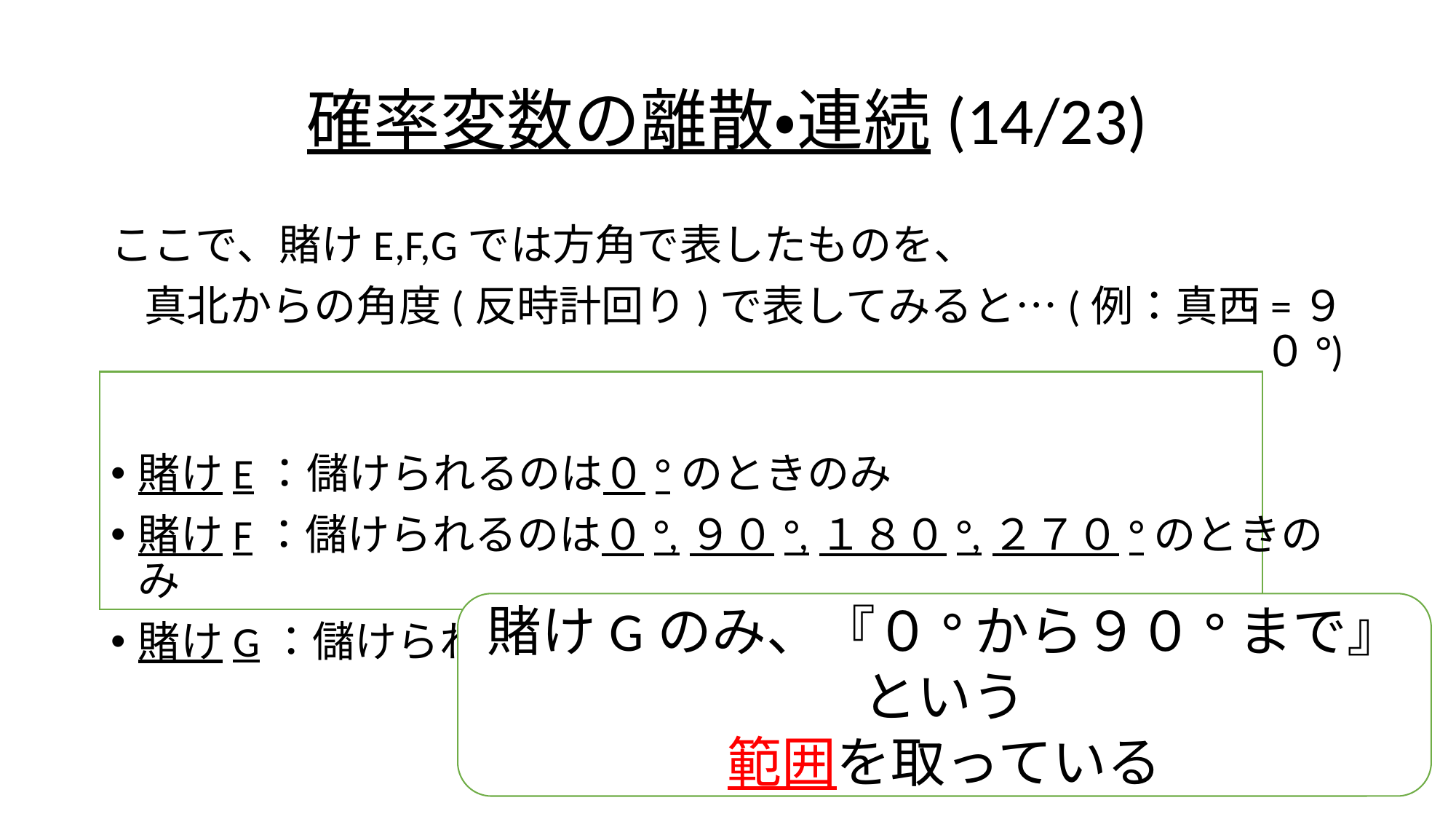

# 確率変数の離散・連続(14/23)
ここで、賭けE,F,Gでは方角で表したものを、
真北からの角度(反時計回り)で表してみると…(例：真西=９０°)

賭けE：儲けられるのは０°のときのみ
賭けF：儲けられるのは０°,９０°,１８０°,２７０°のときのみ
賭けG：儲けられるのは０°から９０°の間のときのみ

賭けGのみ、『０°から９０°まで』という
範囲を取っている